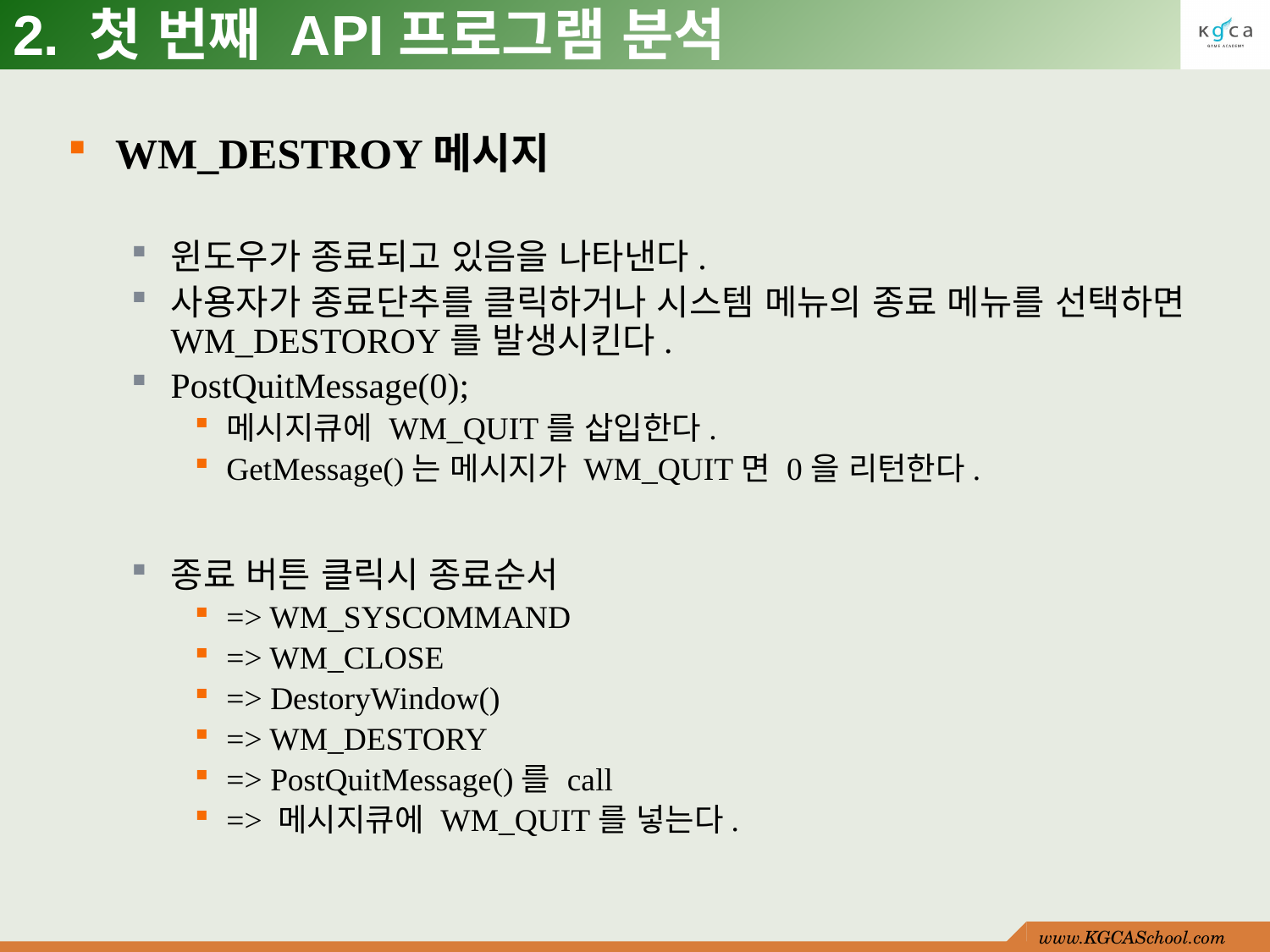

# 2. 첫 번째 API프로그램 분석
WM_DESTROY메시지

윈도우가 종료되고 있음을 나타낸다.
사용자가 종료단추를 클릭하거나 시스템 메뉴의 종료 메뉴를 선택하면 WM_DESTOROY를 발생시킨다.
PostQuitMessage(0);
메시지큐에 WM_QUIT를 삽입한다.
GetMessage()는 메시지가 WM_QUIT면 0을 리턴한다.

종료 버튼 클릭시 종료순서
=> WM_SYSCOMMAND
=> WM_CLOSE
=> DestoryWindow()
=> WM_DESTORY
=> PostQuitMessage()를 call
=> 메시지큐에 WM_QUIT를 넣는다.